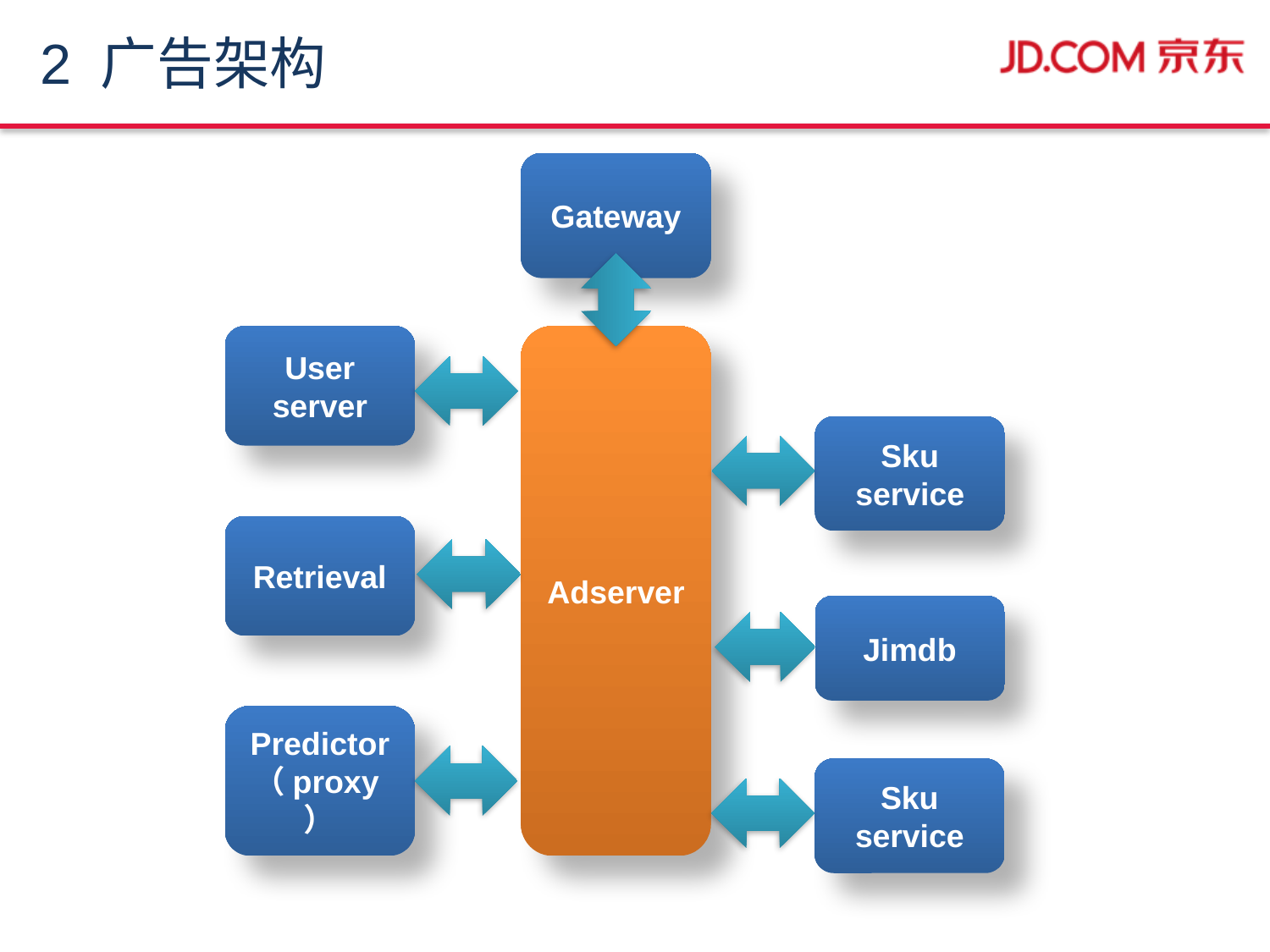

# 2 广告架构
Gateway

User server
Adserver

Sku service

Retrieval

Jimdb

Predictor
（proxy）

Sku service